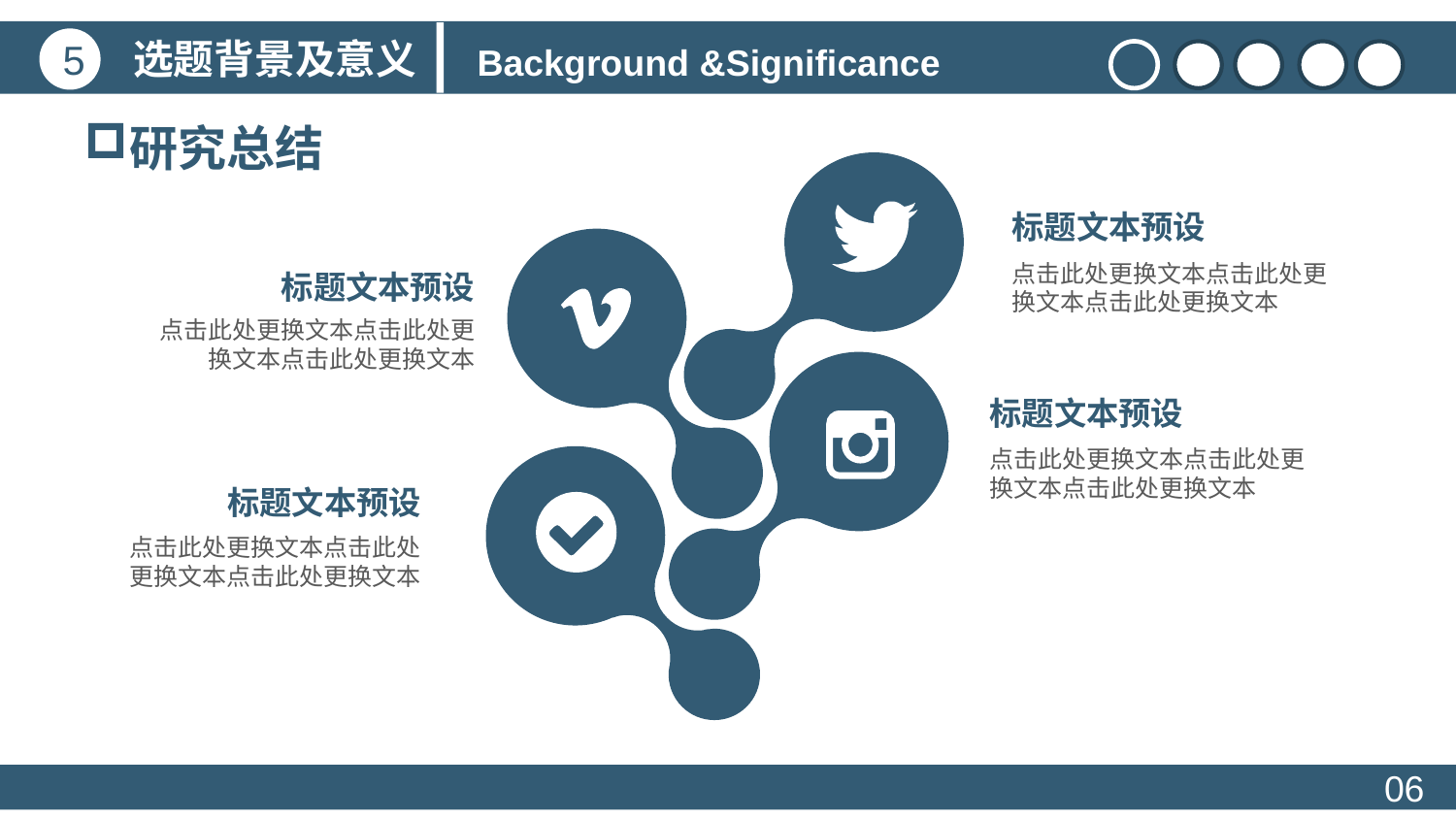

选题背景及意义
5
Background &Significance
研究总结

标题文本预设
点击此处更换文本点击此处更换文本点击此处更换文本

标题文本预设
点击此处更换文本点击此处更换文本点击此处更换文本
标题文本预设
点击此处更换文本点击此处更换文本点击此处更换文本

标题文本预设
点击此处更换文本点击此处更换文本点击此处更换文本

06